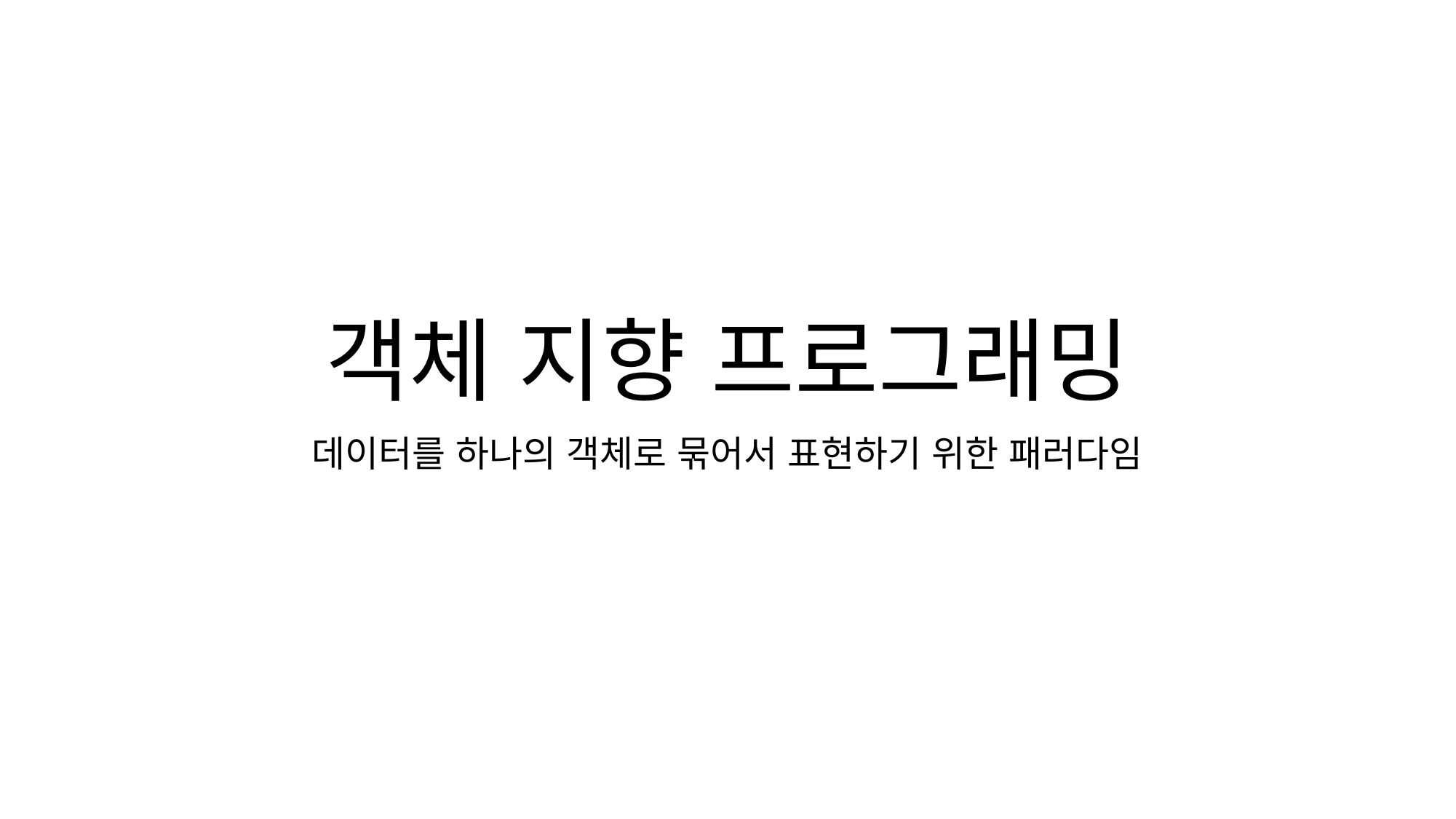

# 객체 지향 프로그래밍
데이터를 하나의 객체로 묶어서 표현하기 위한 패러다임